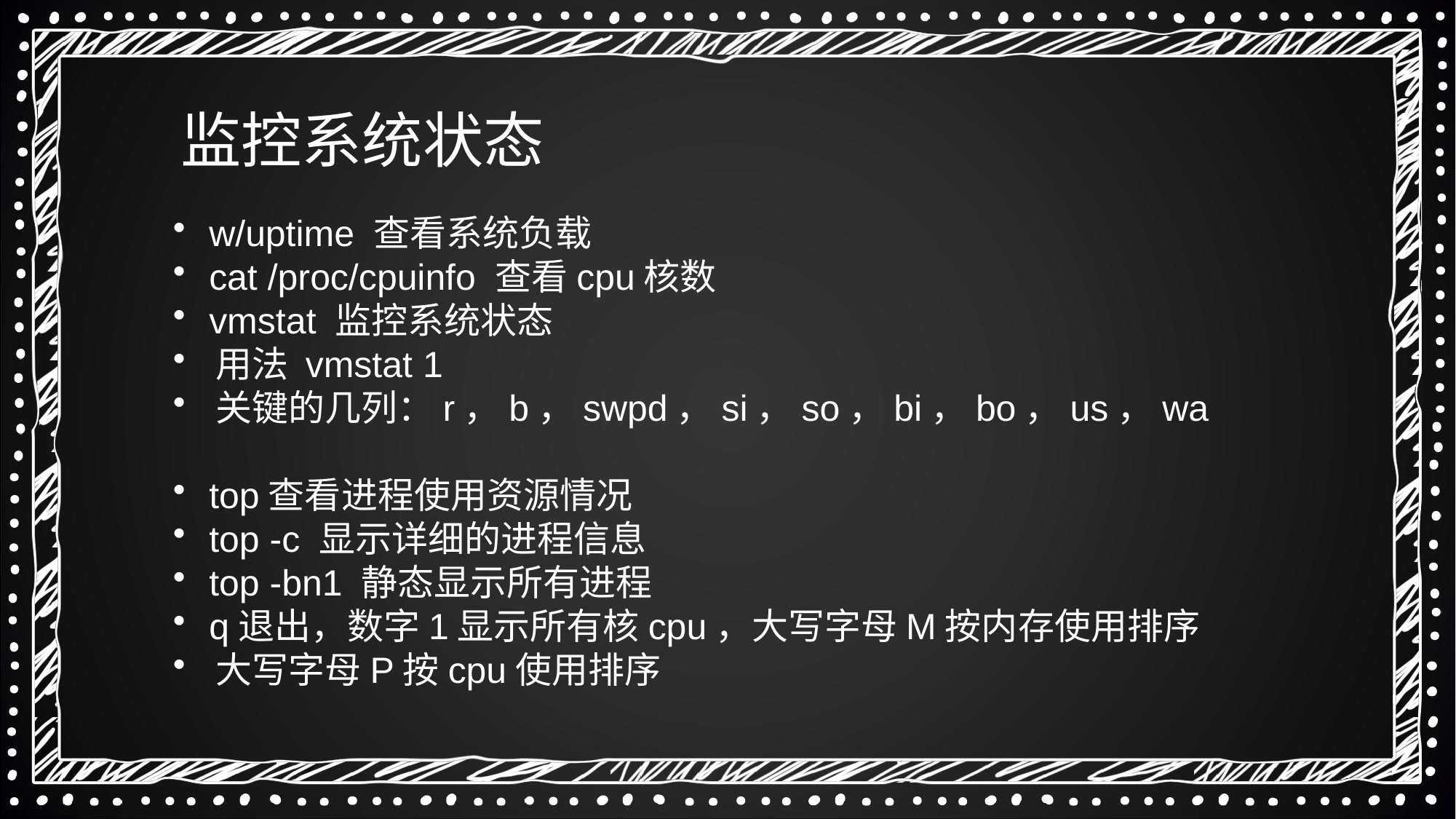

监控系统状态
 w/uptime 查看系统负载
 cat /proc/cpuinfo 查看cpu核数
 vmstat 监控系统状态
 用法 vmstat 1
 关键的几列：r，b，swpd，si，so，bi，bo，us，wa

 top查看进程使用资源情况
 top -c 显示详细的进程信息
 top -bn1 静态显示所有进程
 q退出，数字1显示所有核cpu，大写字母M按内存使用排序
 大写字母P按cpu使用排序